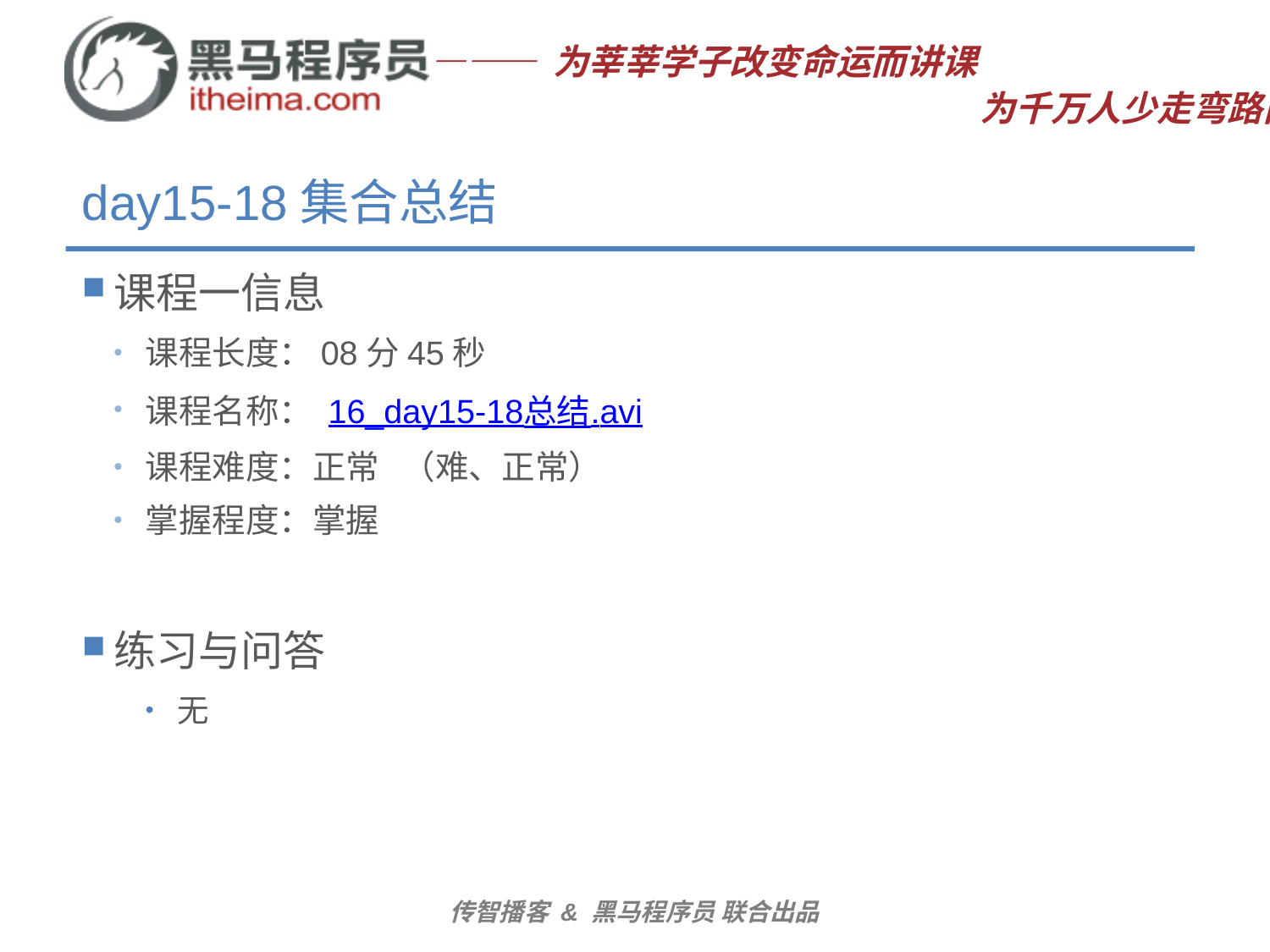

# day15-18集合总结
课程一信息
课程长度：08分45秒
课程名称： 16_day15-18总结.avi
课程难度：正常   （难、正常）
掌握程度：掌握

练习与问答
无